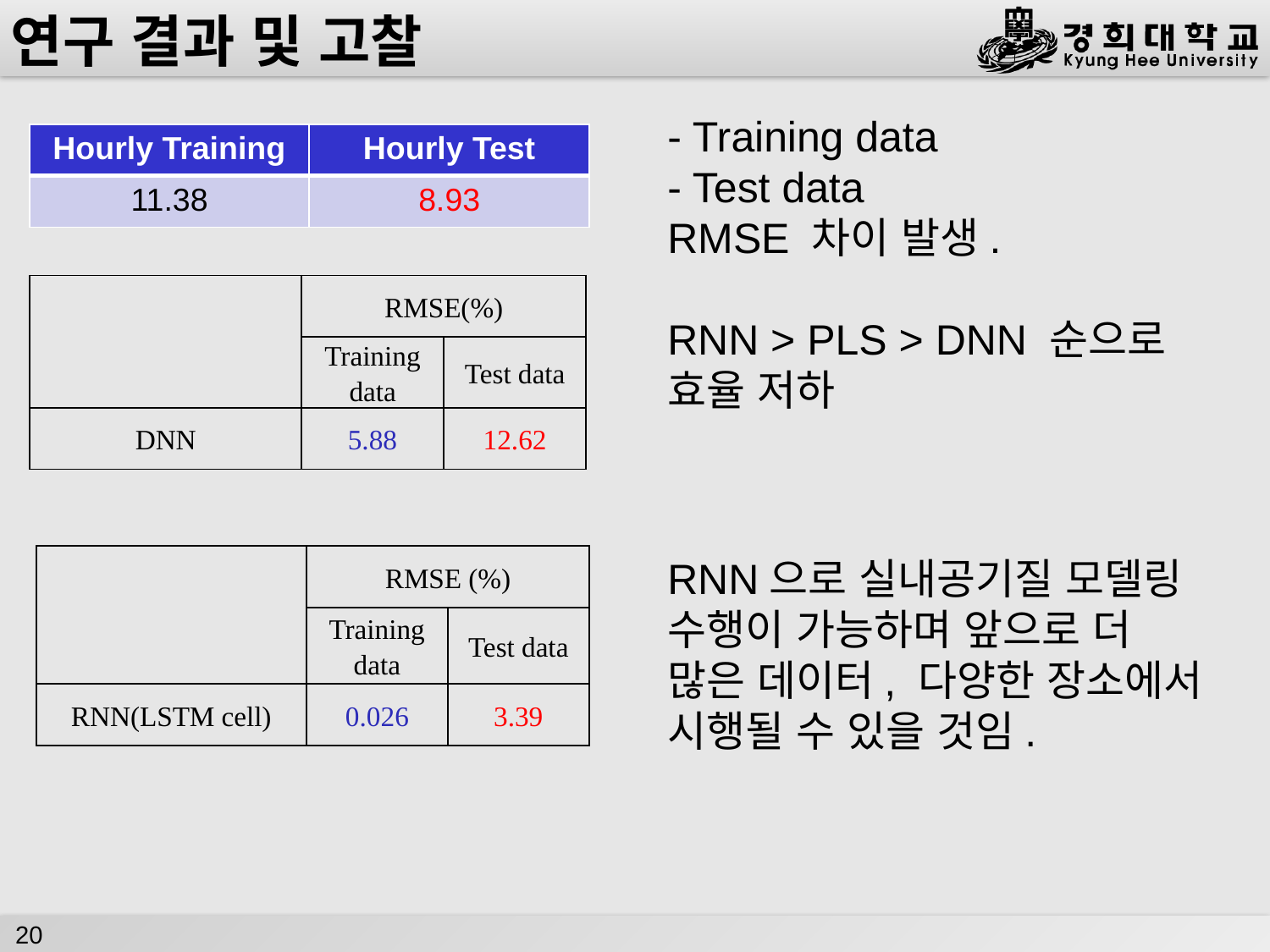

# 연구 결과 및 고찰
- Training data
- Test data
RMSE 차이 발생.

RNN > PLS > DNN 순으로 효율 저하
| Hourly Training | Hourly Test |
| --- | --- |
| 11.38 | 8.93 |
|  | RMSE(%) |  |
| --- | --- | --- |
|  | Training data | Test data |
| DNN | 5.88 | 12.62 |
|  | RMSE (%) |  |
| --- | --- | --- |
|  | Training data | Test data |
| RNN(LSTM cell) | 0.026 | 3.39 |
RNN으로 실내공기질 모델링 수행이 가능하며 앞으로 더 많은 데이터, 다양한 장소에서 시행될 수 있을 것임.
20